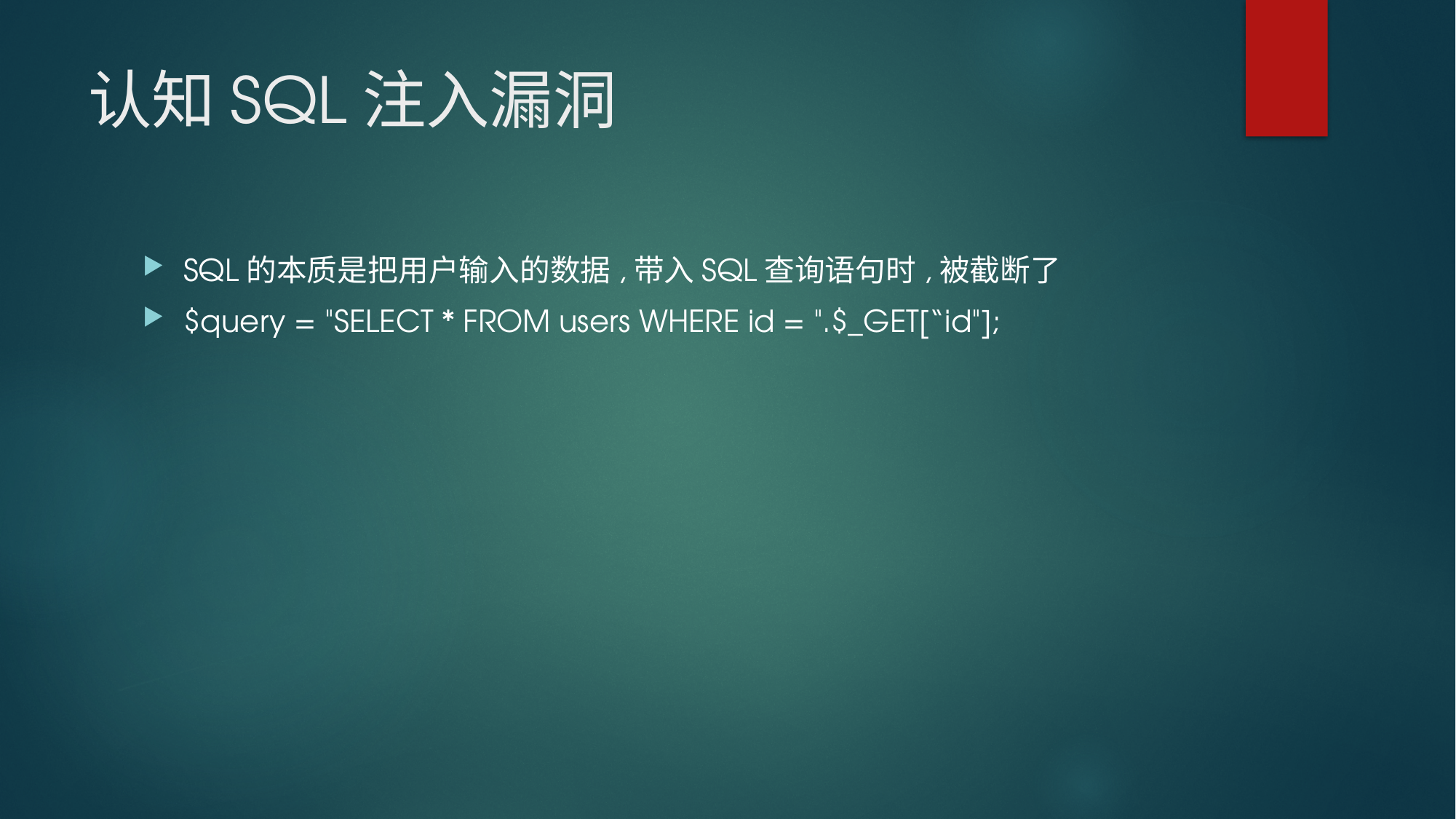

# 认知SQL注入漏洞
SQL的本质是把用户输入的数据,带入SQL查询语句时,被截断了
$query = "SELECT * FROM users WHERE id = ".$_GET[“id"];